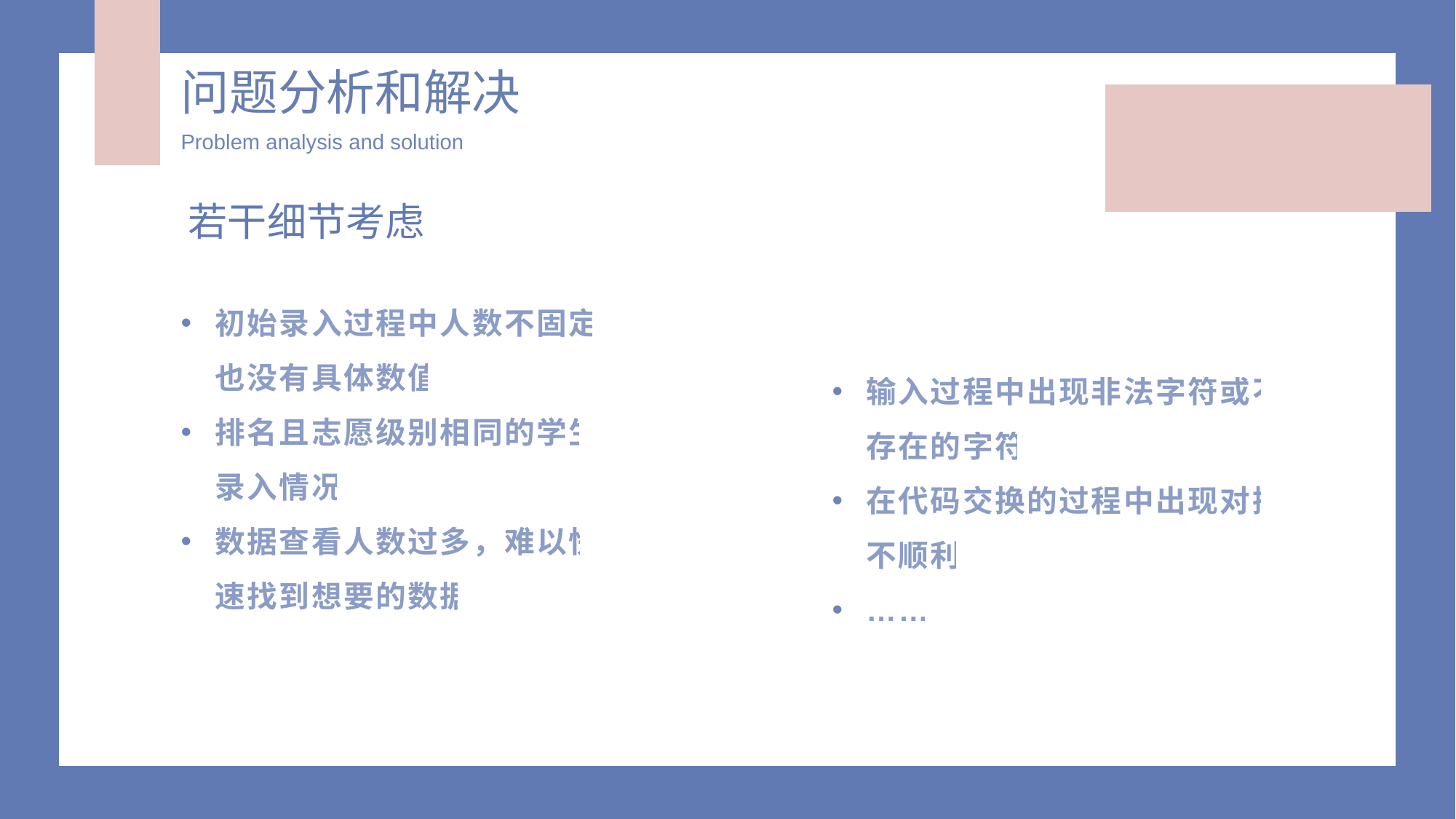

问题分析和解决
Problem analysis and solution
若干细节考虑
初始录入过程中人数不固定，也没有具体数值
排名且志愿级别相同的学生录入情况
数据查看人数过多，难以快速找到想要的数据

输入过程中出现非法字符或不存在的字符
在代码交换的过程中出现对接不顺利
……